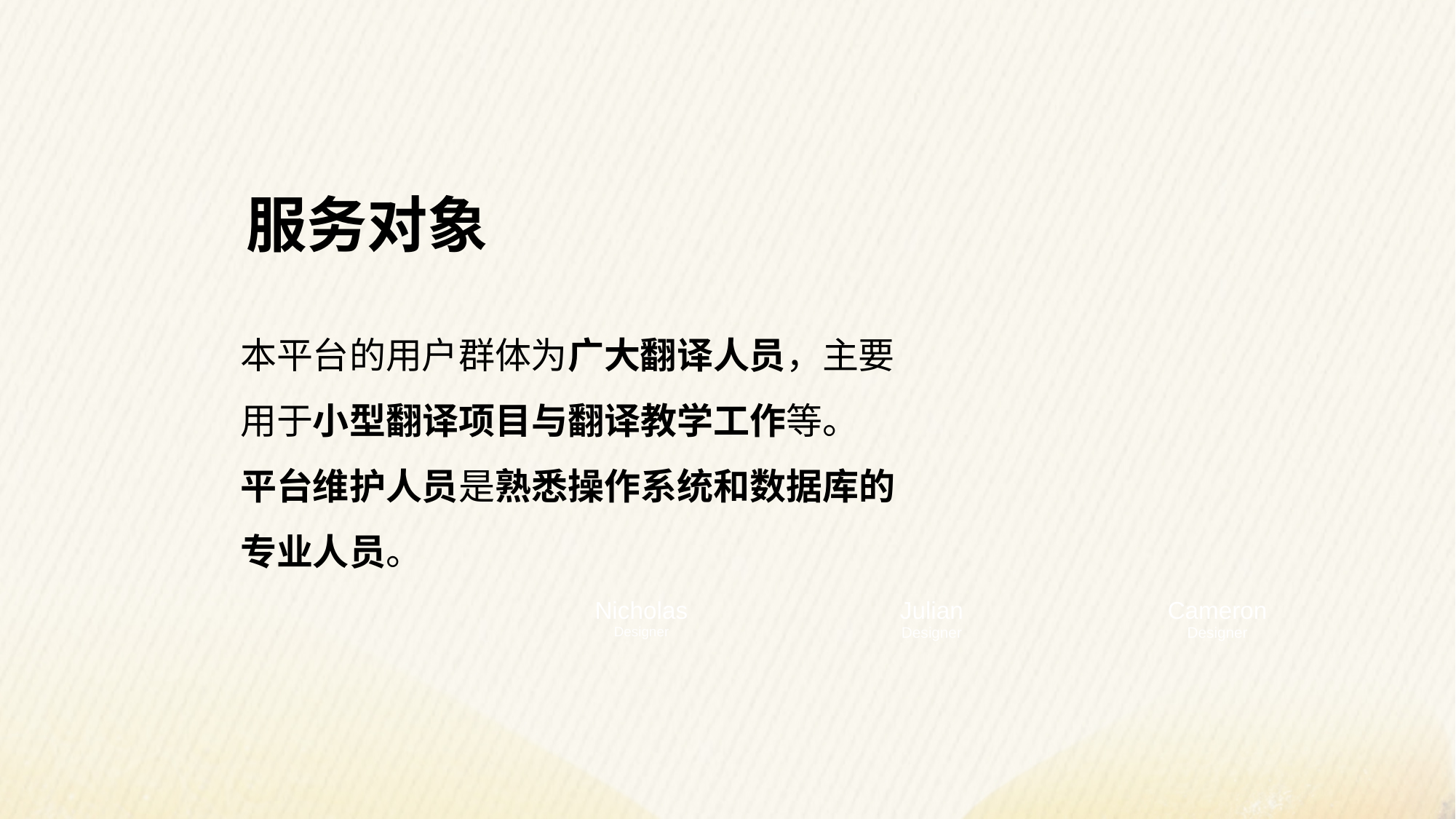

服务对象
本平台的用户群体为广大翻译人员，主要用于小型翻译项目与翻译教学工作等。
平台维护人员是熟悉操作系统和数据库的专业人员。
Nicholas
Designer
Julian
Designer
Cameron
Designer